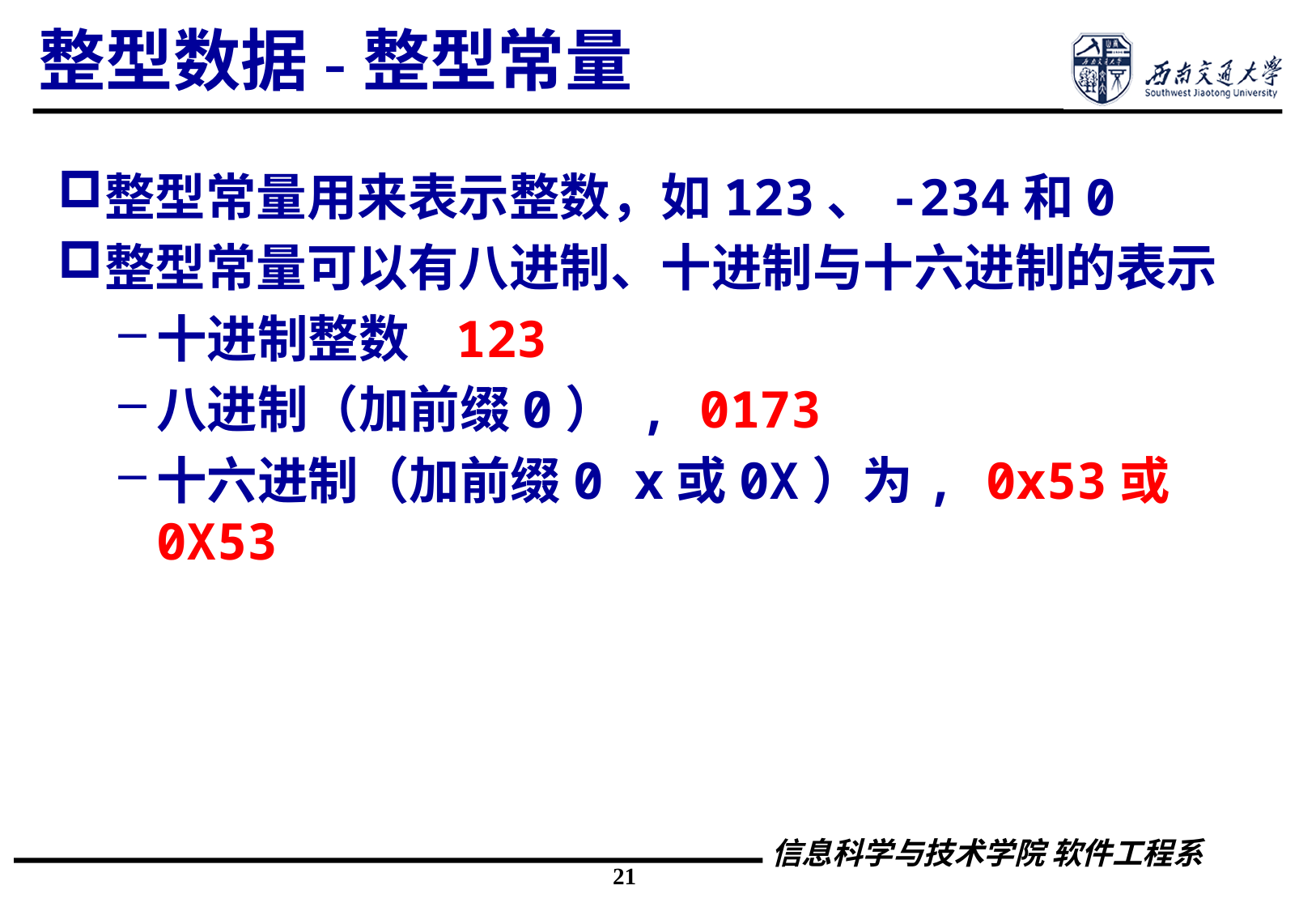

# 整型数据-整型常量
整型常量用来表示整数，如123、-234和0
整型常量可以有八进制、十进制与十六进制的表示
十进制整数   123
八进制（加前缀0） , 0173
十六进制（加前缀0 x或0X）为, 0x53或0X53
21